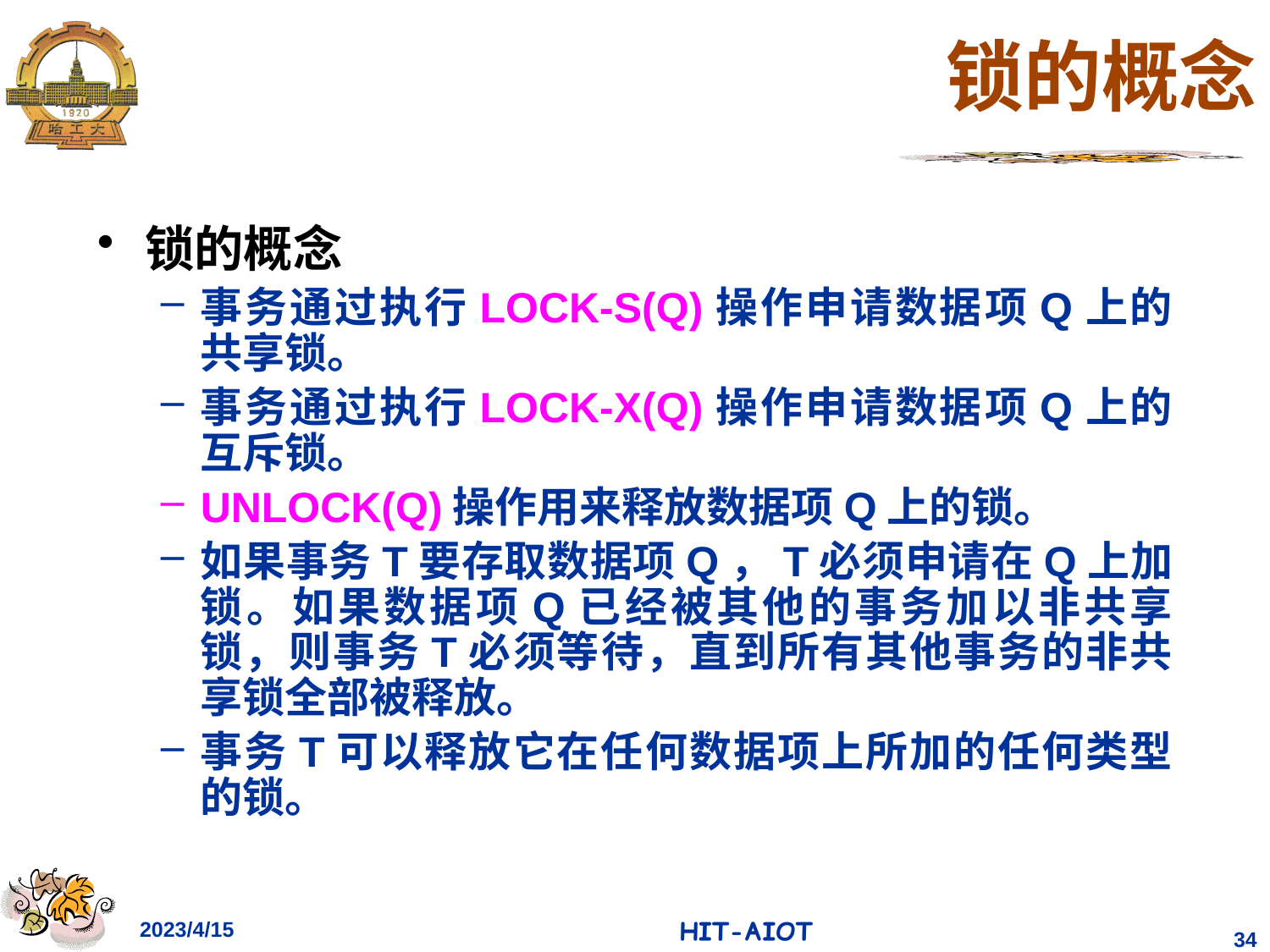

# 锁的概念
锁的概念
事务通过执行LOCK-S(Q)操作申请数据项Q上的共享锁。
事务通过执行LOCK-X(Q)操作申请数据项Q上的互斥锁。
UNLOCK(Q)操作用来释放数据项Q上的锁。
如果事务T要存取数据项Q，T必须申请在Q上加锁。如果数据项Q已经被其他的事务加以非共享锁，则事务T必须等待，直到所有其他事务的非共享锁全部被释放。
事务T可以释放它在任何数据项上所加的任何类型的锁。
2023/4/15
HIT-AIOT
34